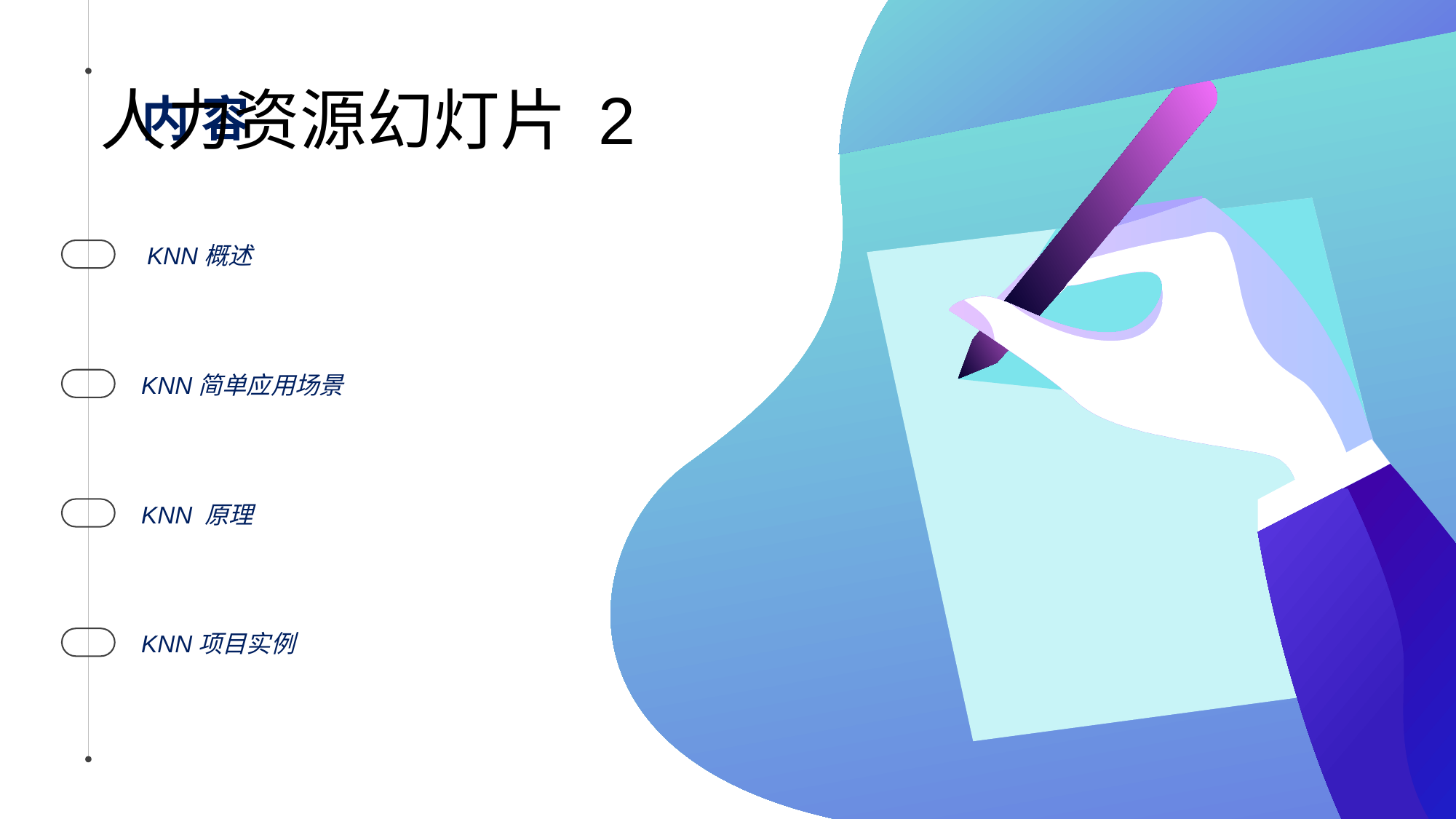

# 人力资源幻灯片 2

内 容

KNN概述

KNN简单应用场景

KNN 原理

KNN项目实例